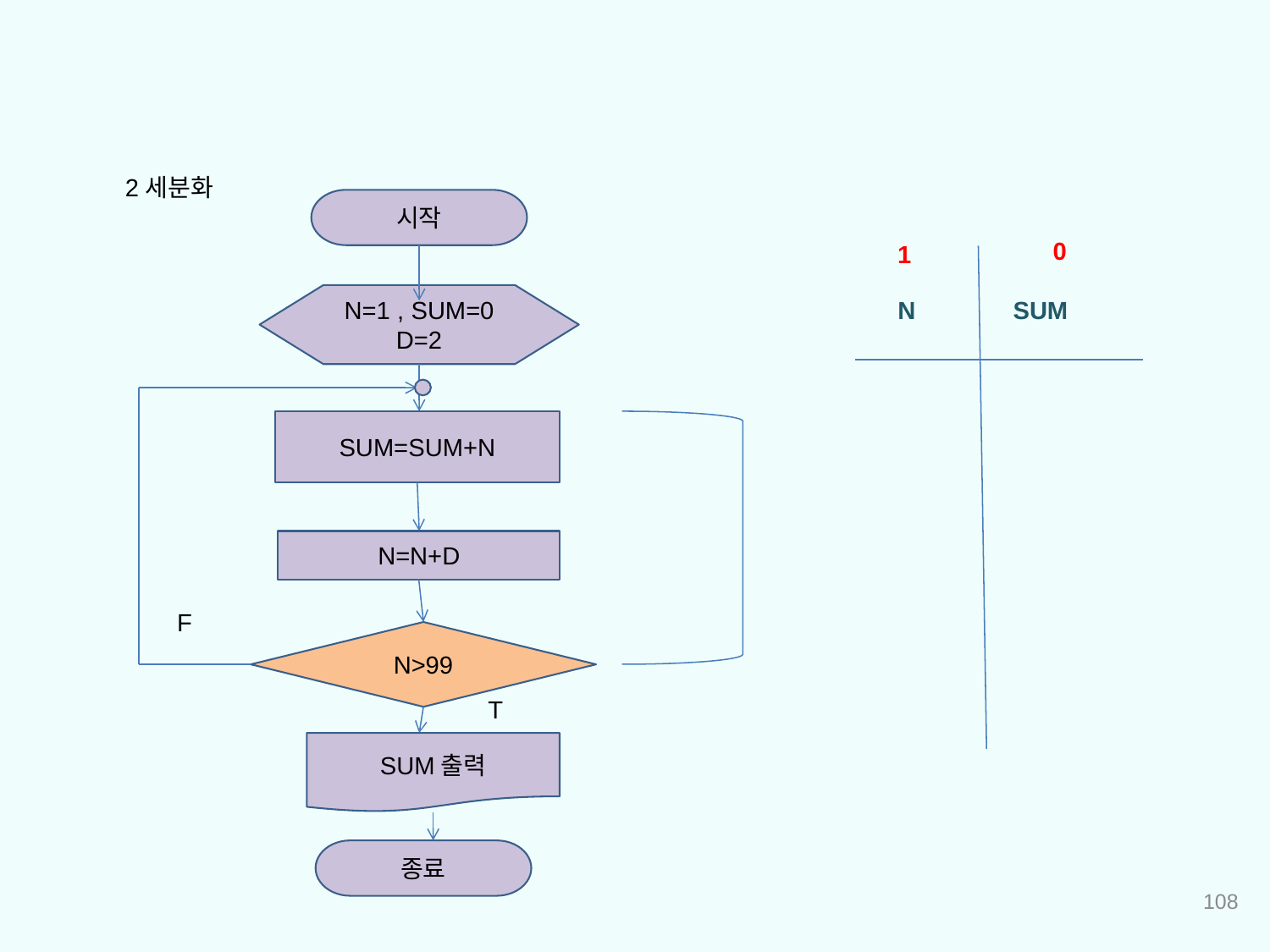

2세분화
시작
N=1 , SUM=0
D=2

SUM=SUM+N
N=N+D
F
N>99
T
SUM출력
종료
0

1
N              SUM
108